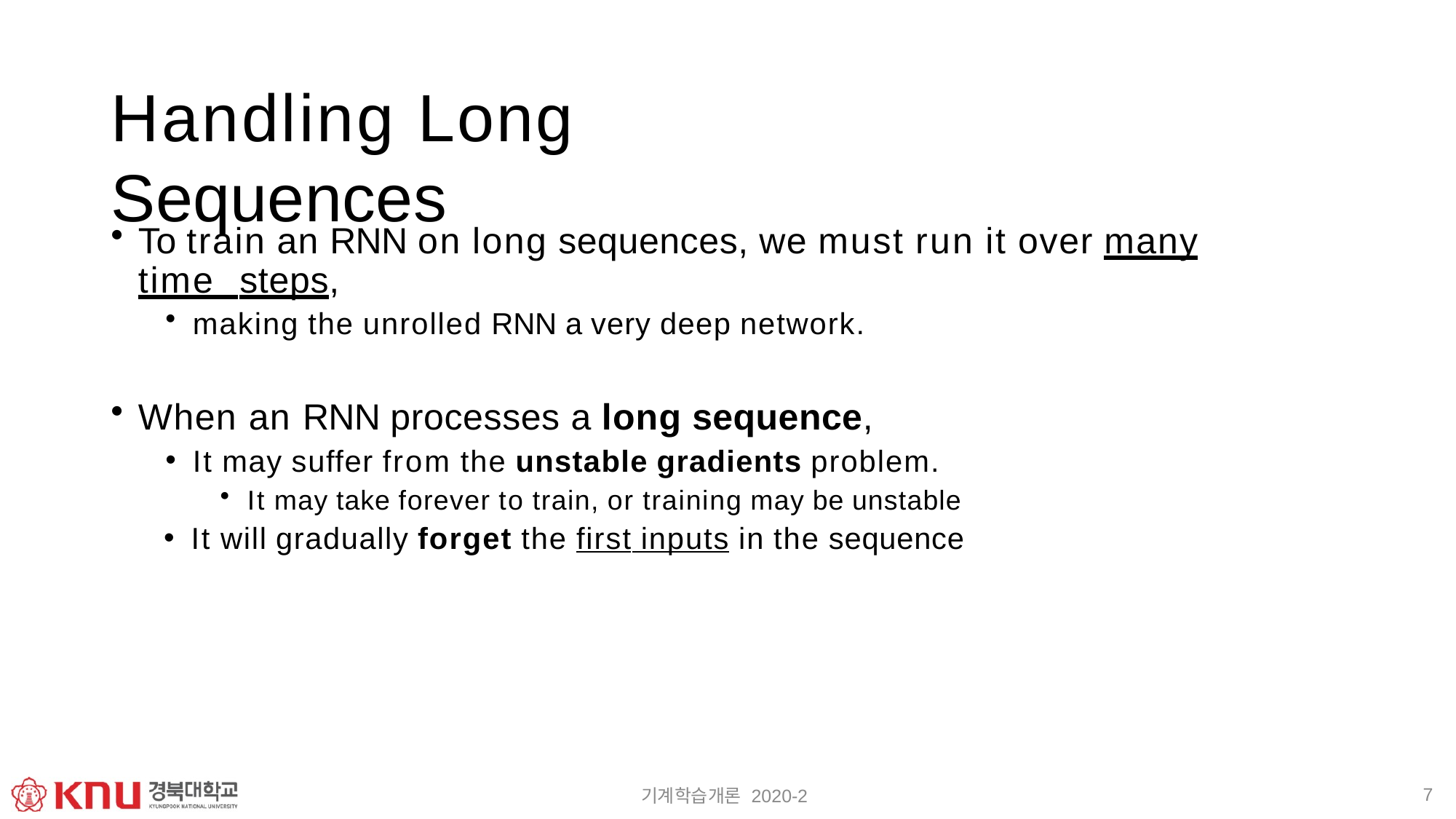

# Handling Long Sequences
To train an RNN on long sequences, we must run it over many time  steps,
making the unrolled RNN a very deep network.

When an RNN processes a long sequence,
It may suffer from the unstable gradients problem.
It may take forever to train, or training may be unstable
It will gradually forget the first inputs in the sequence
7
기계학습개론 2020-2